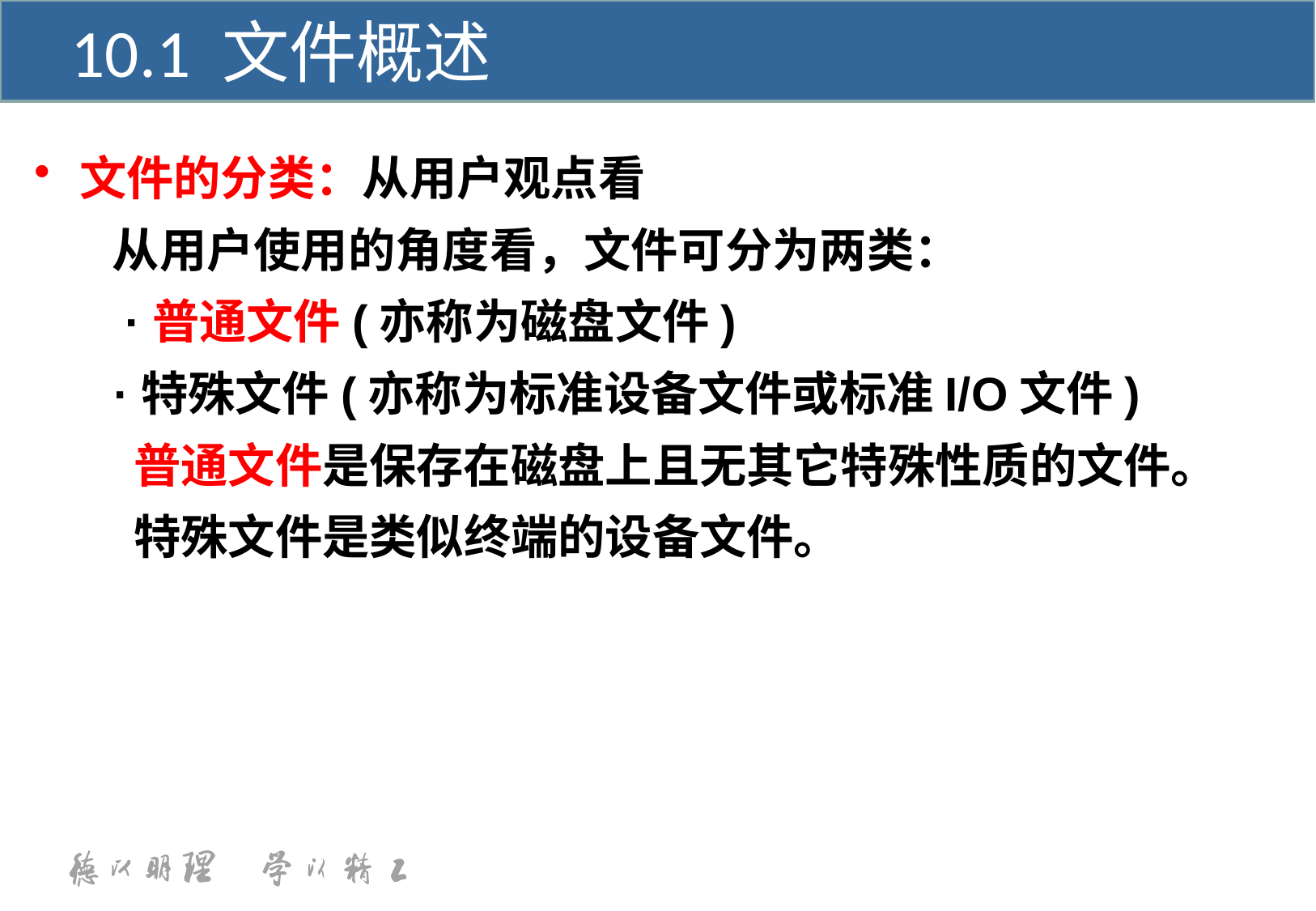

10.1 文件概述
文件的分类：从用户观点看
	  从用户使用的角度看，文件可分为两类：
  　·普通文件(亦称为磁盘文件)
　  ·特殊文件(亦称为标准设备文件或标准I/O文件)
	    普通文件是保存在磁盘上且无其它特殊性质的文件。
	    特殊文件是类似终端的设备文件。